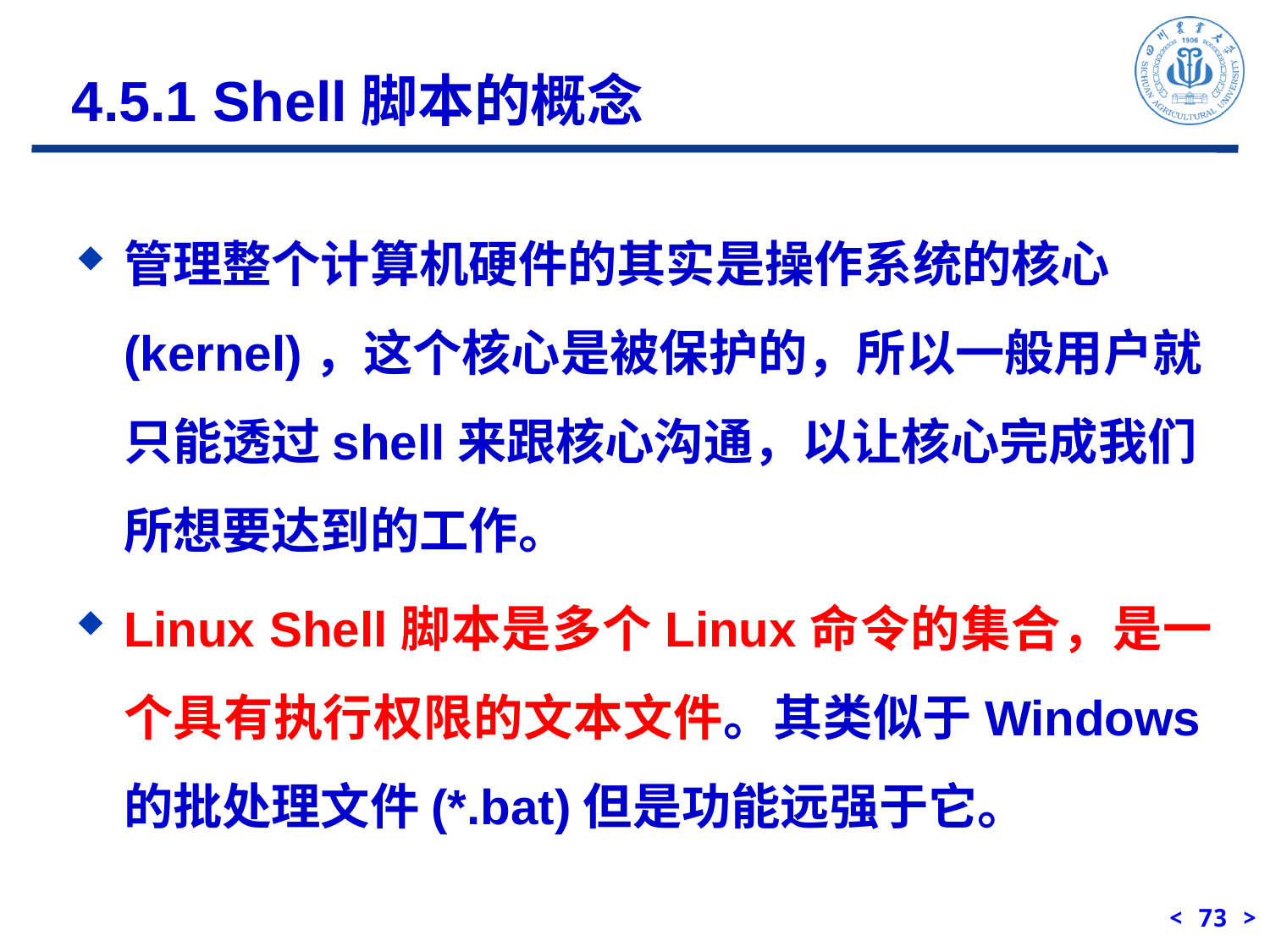

4.5.1 Shell脚本的概念
管理整个计算机硬件的其实是操作系统的核心(kernel)，这个核心是被保护的，所以一般用户就只能透过shell来跟核心沟通，以让核心完成我们所想要达到的工作。
Linux Shell脚本是多个Linux命令的集合，是一个具有执行权限的文本文件。其类似于Windows的批处理文件(*.bat)但是功能远强于它。